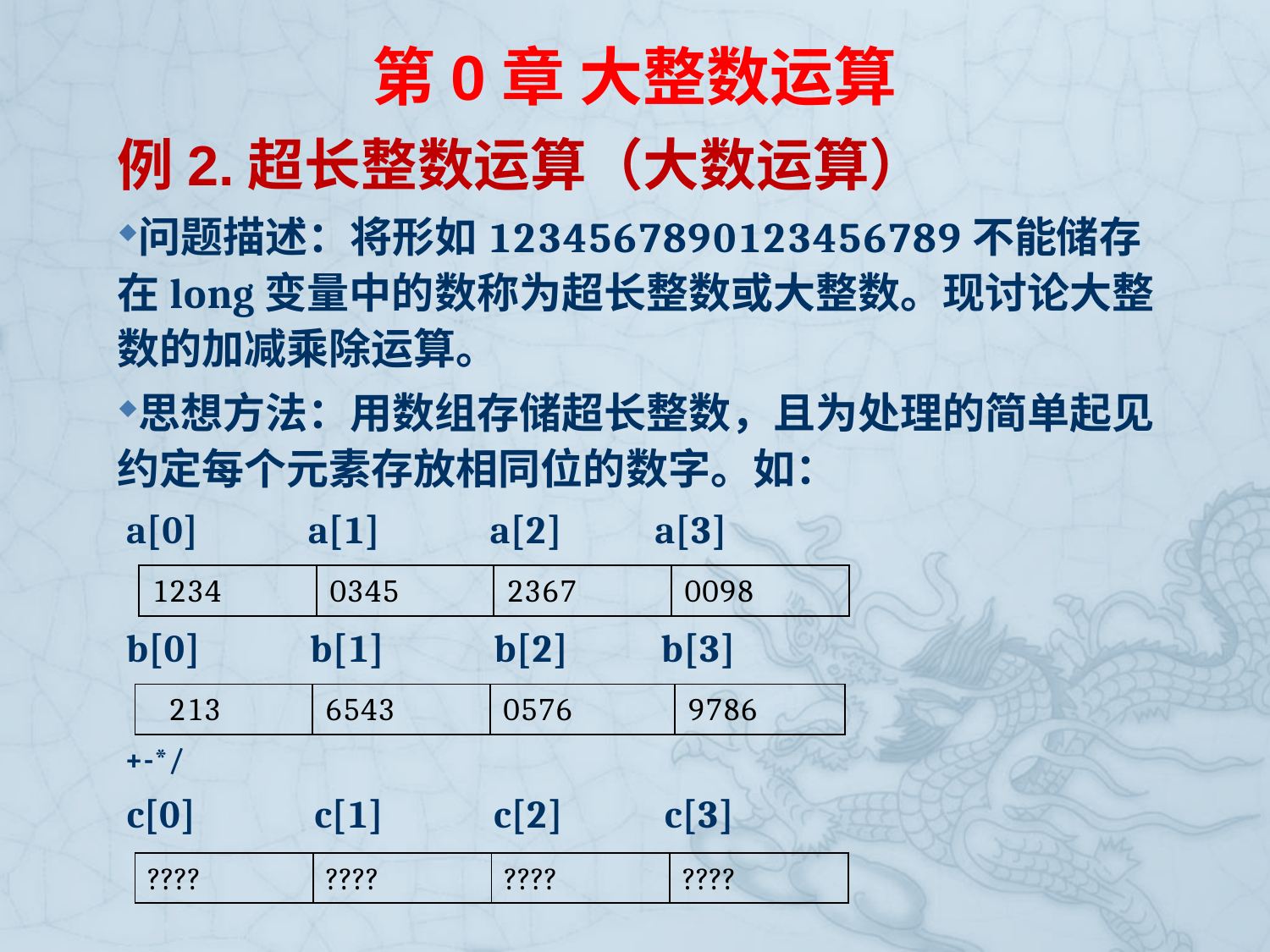

# 第0章 大整数运算
例2.超长整数运算（大数运算）
问题描述：将形如1234567890123456789不能储存在long变量中的数称为超长整数或大整数。现讨论大整数的加减乘除运算。
思想方法：用数组存储超长整数，且为处理的简单起见约定每个元素存放相同位的数字。如：
 a[0]             a[1]             a[2]           a[3]

 b[0]             b[1]             b[2]           b[3]

 +-*/
 c[0]              c[1]             c[2]            c[3]

| 1234 | 0345 | 2367 | 0098 |
| --- | --- | --- | --- |
| 213 | 6543 | 0576 | 9786 |
| --- | --- | --- | --- |
| ???? | ???? | ???? | ???? |
| --- | --- | --- | --- |